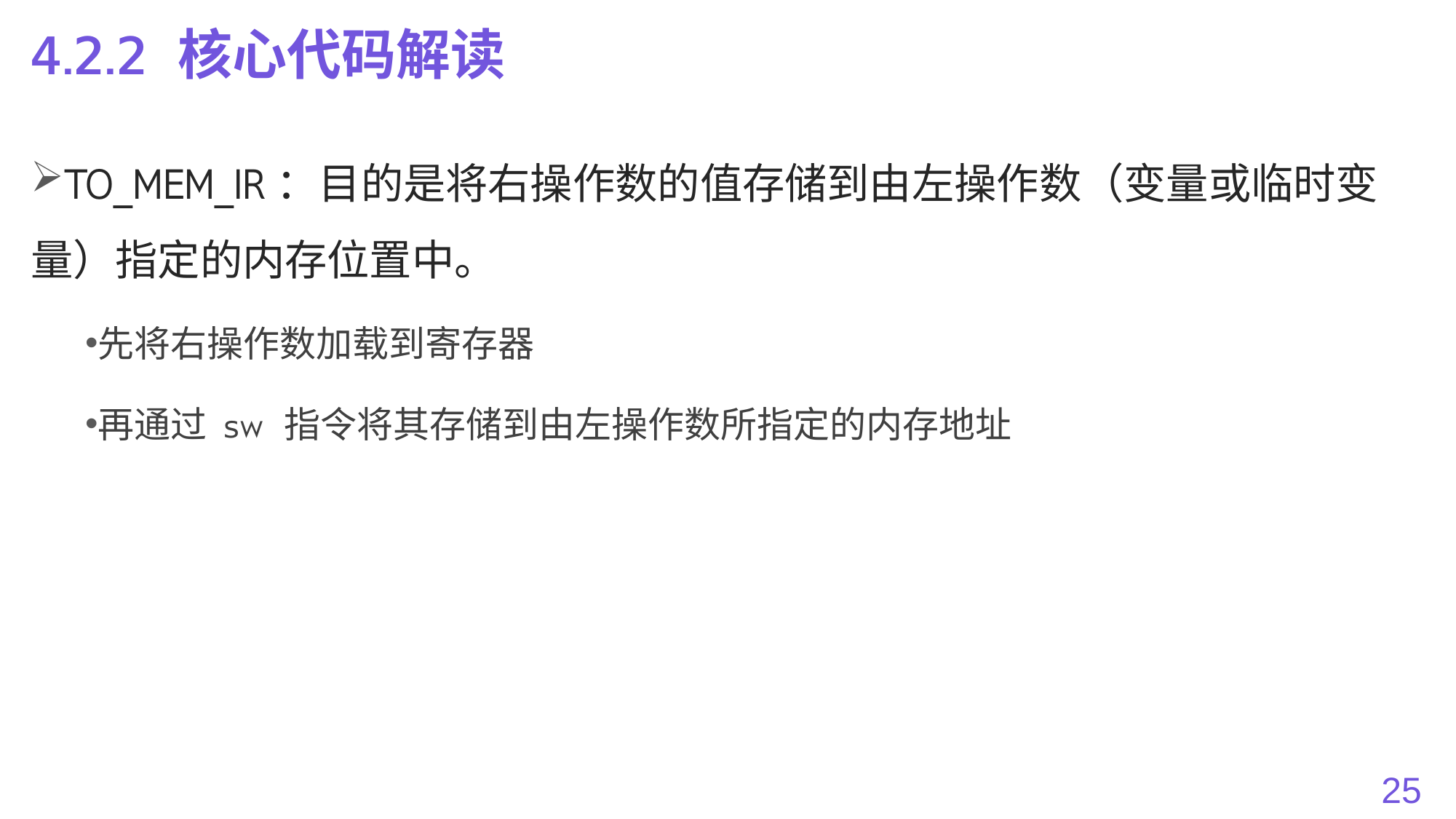

# 4.2.2 核心代码解读
TO_MEM_IR：目的是将右操作数的值存储到由左操作数（变量或临时变量）指定的内存位置中。
先将右操作数加载到寄存器
再通过 sw 指令将其存储到由左操作数所指定的内存地址
25